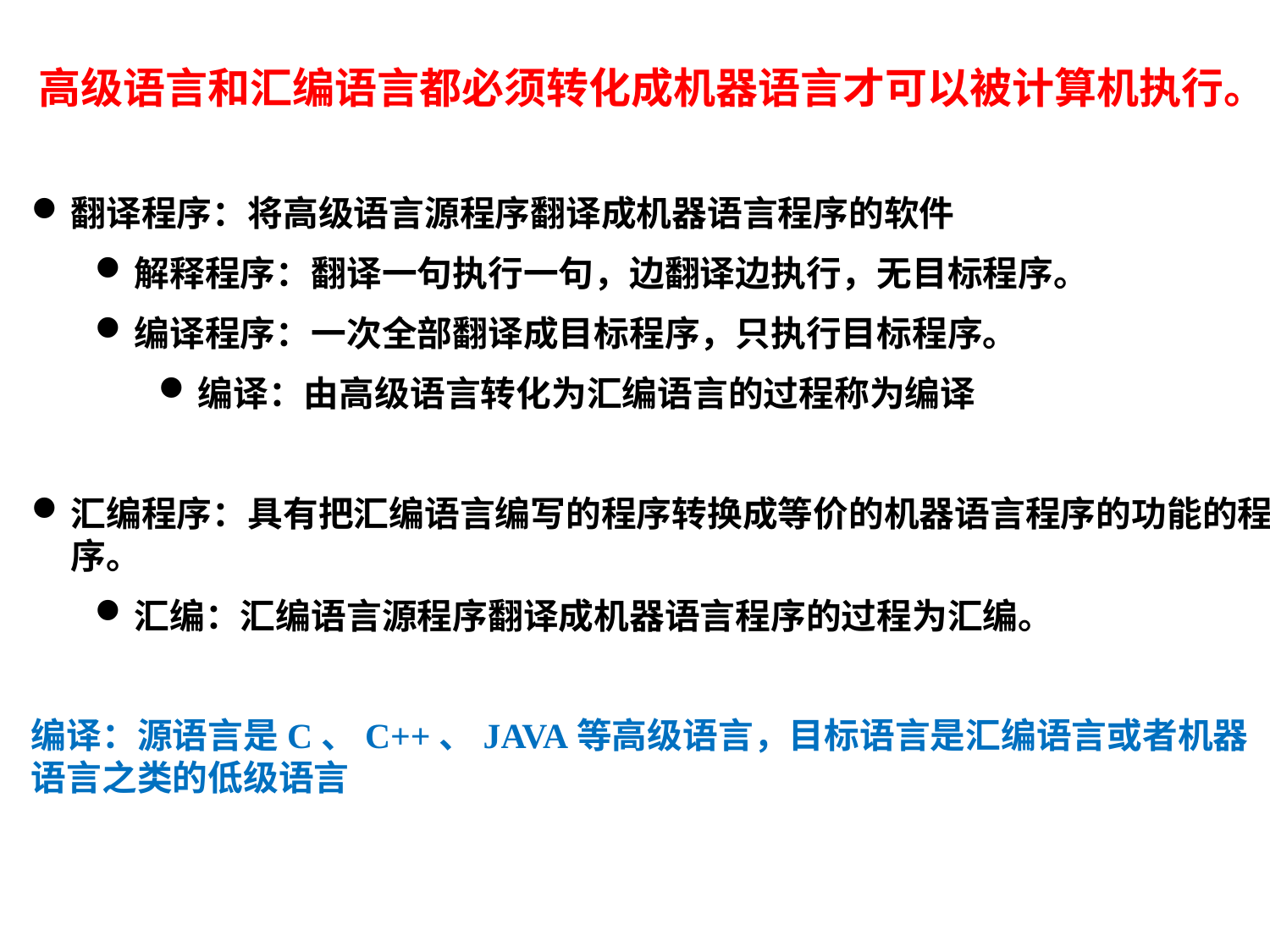

高级语言和汇编语言都必须转化成机器语言才可以被计算机执行。

翻译程序：将高级语言源程序翻译成机器语言程序的软件
解释程序：翻译一句执行一句，边翻译边执行，无目标程序。
编译程序：一次全部翻译成目标程序，只执行目标程序。
编译：由高级语言转化为汇编语言的过程称为编译

汇编程序：具有把汇编语言编写的程序转换成等价的机器语言程序的功能的程序。
汇编：汇编语言源程序翻译成机器语言程序的过程为汇编。

编译：源语言是C、C++、JAVA等高级语言，目标语言是汇编语言或者机器语言之类的低级语言